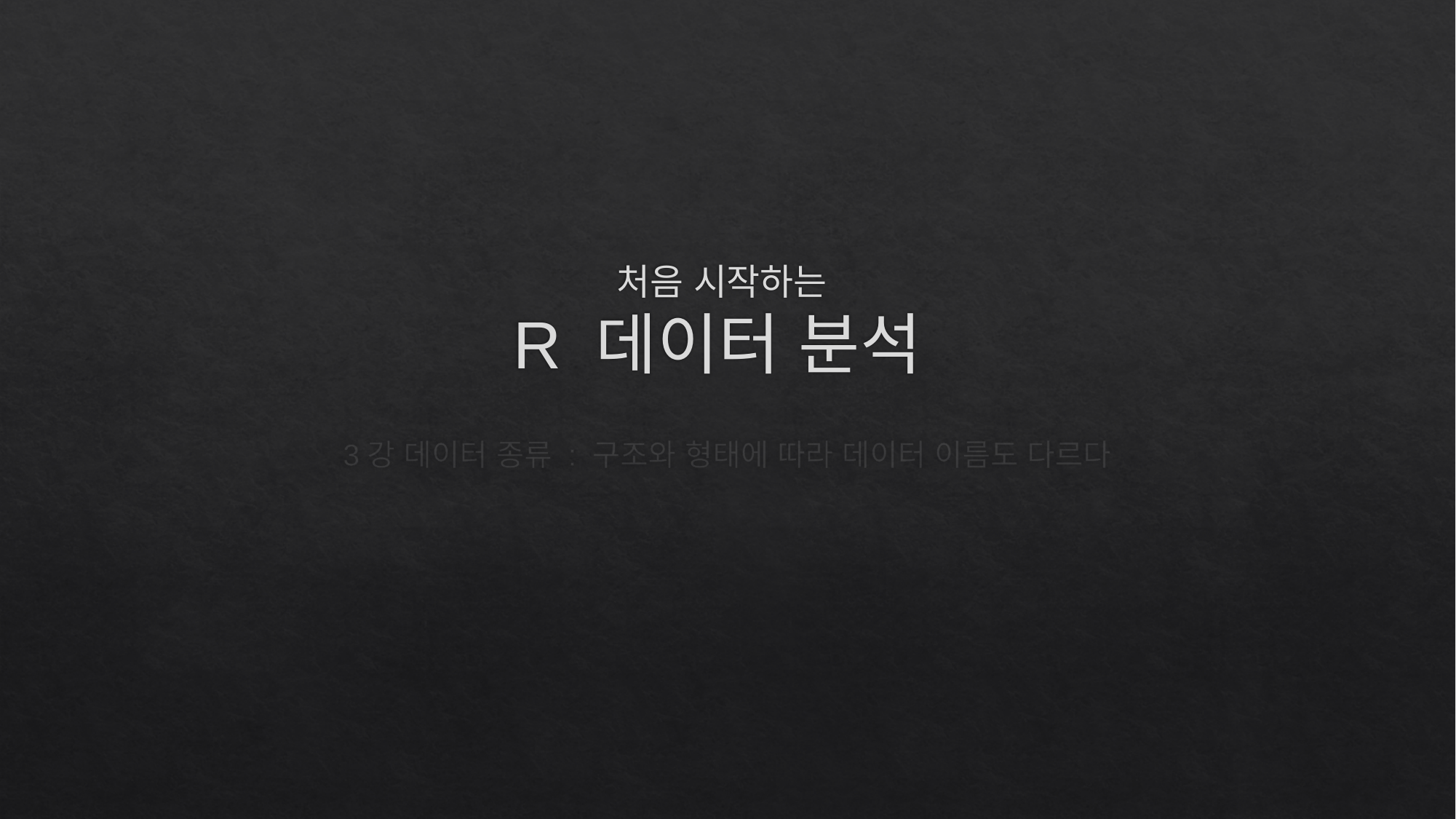

# 처음 시작하는 R 데이터 분석
3강 데이터 종류 : 구조와 형태에 따라 데이터 이름도 다르다